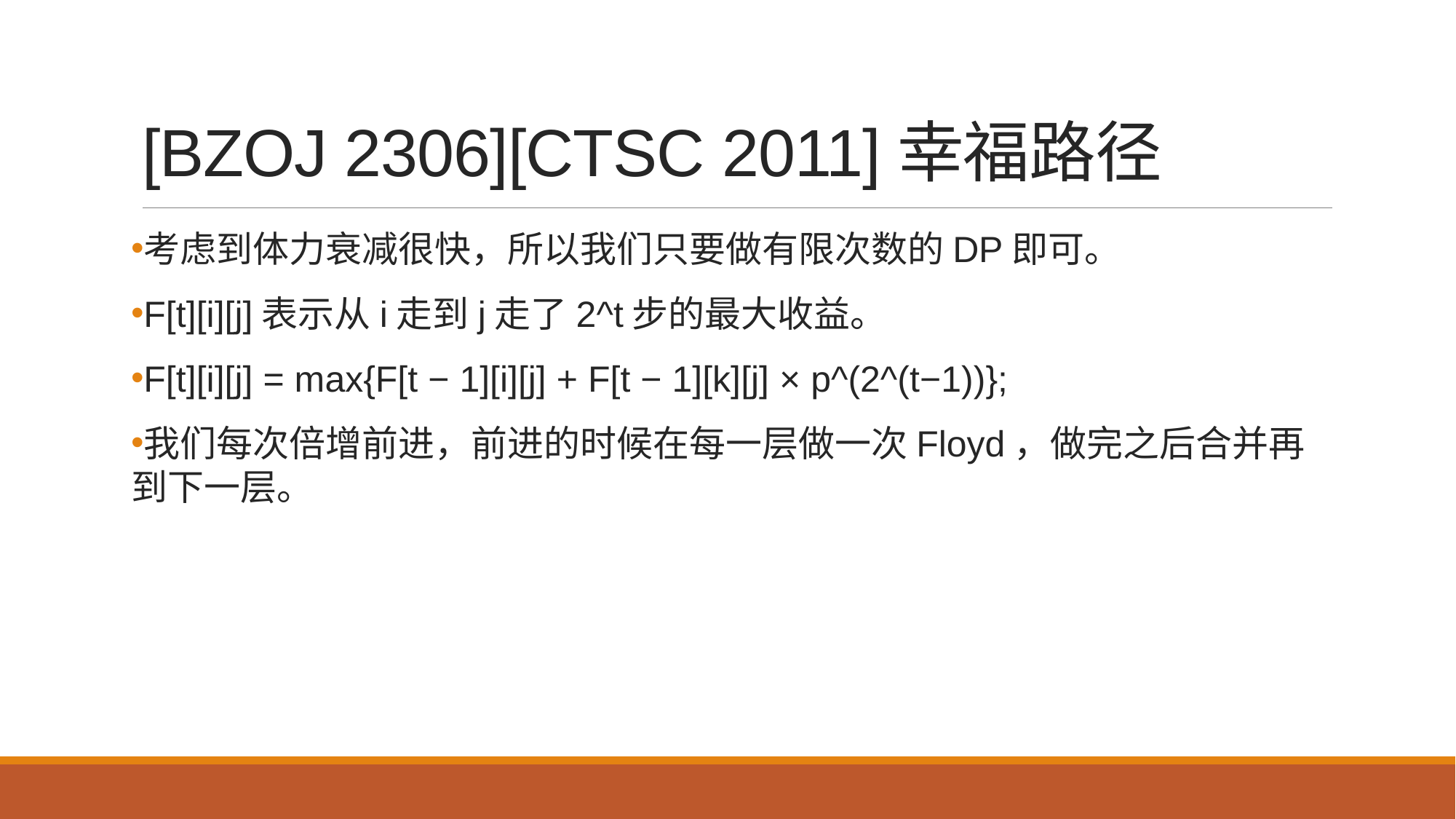

# [BZOJ 2306][CTSC 2011]幸福路径
考虑到体力衰减很快，所以我们只要做有限次数的DP即可。
F[t][i][j]表示从i走到j走了2^t步的最大收益。
F[t][i][j] = max{F[t − 1][i][j] + F[t − 1][k][j] × p^(2^(t−1))};
我们每次倍增前进，前进的时候在每一层做一次Floyd，做完之后合并再到下一层。